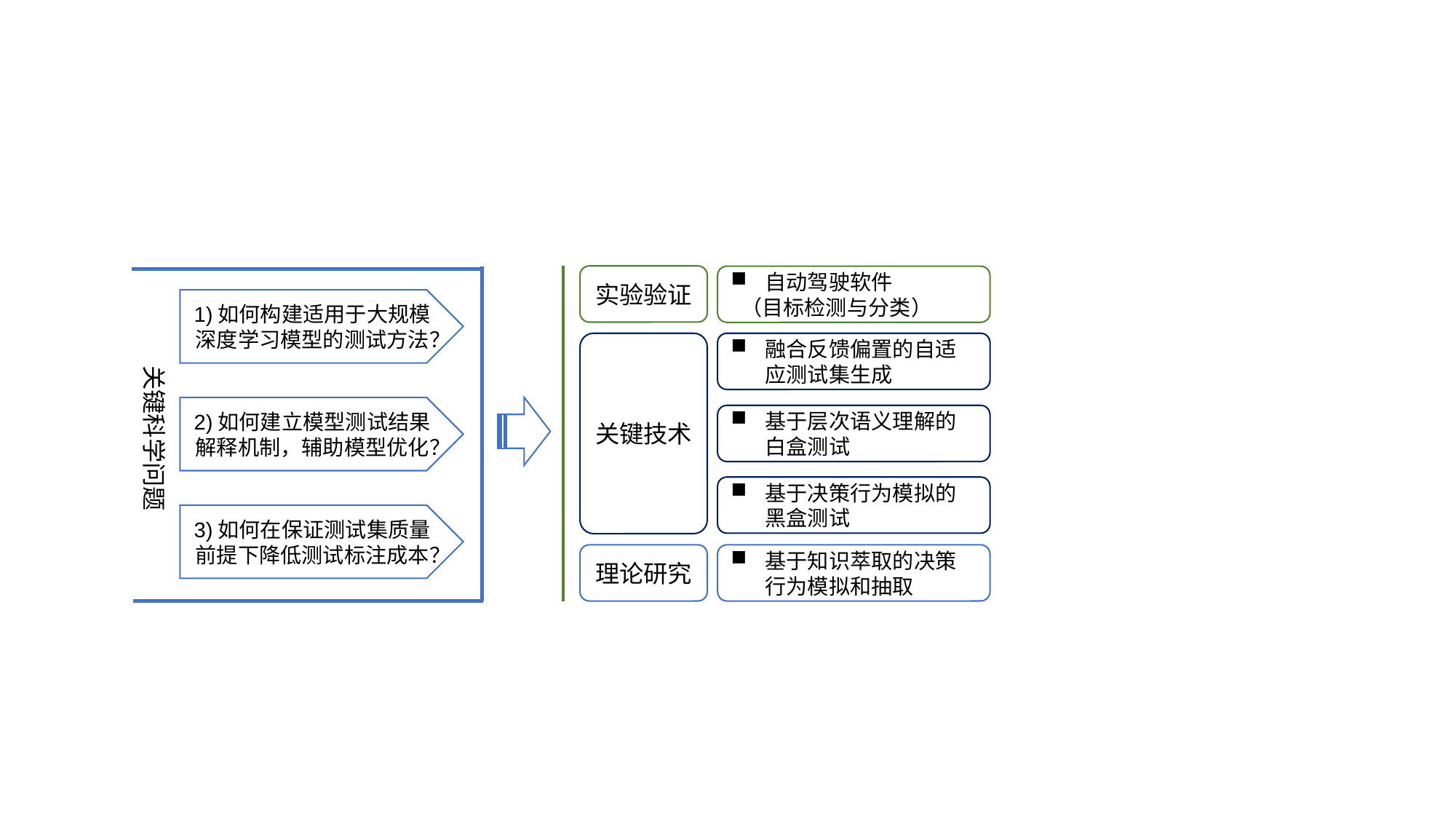

实验验证
自动驾驶软件
 （目标检测与分类）
1)如何构建适用于大规模深度学习模型的测试方法？
关键技术
融合反馈偏置的自适应测试集生成
关键科学问题
2)如何建立模型测试结果解释机制，辅助模型优化？

基于层次语义理解的白盒测试
基于决策行为模拟的黑盒测试
3)如何在保证测试集质量前提下降低测试标注成本？
理论研究
基于知识萃取的决策行为模拟和抽取